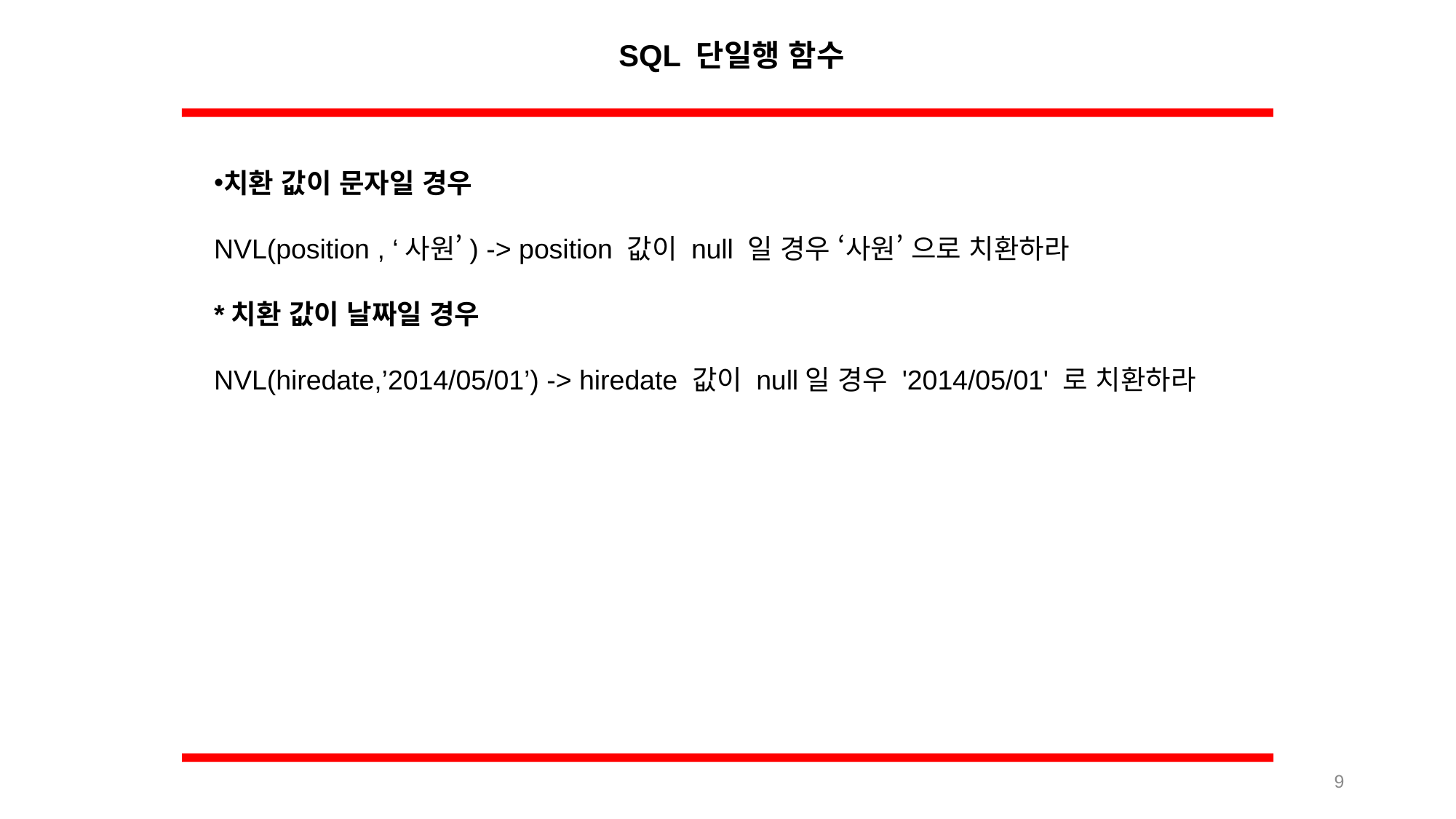

SQL 단일행 함수

치환 값이 문자일 경우

NVL(position , ‘사원’) -> position 값이 null 일 경우 ‘사원’ 으로 치환하라

*치환 값이 날짜일 경우

NVL(hiredate,’2014/05/01’) -> hiredate 값이 null일 경우 '2014/05/01' 로 치환하라

9